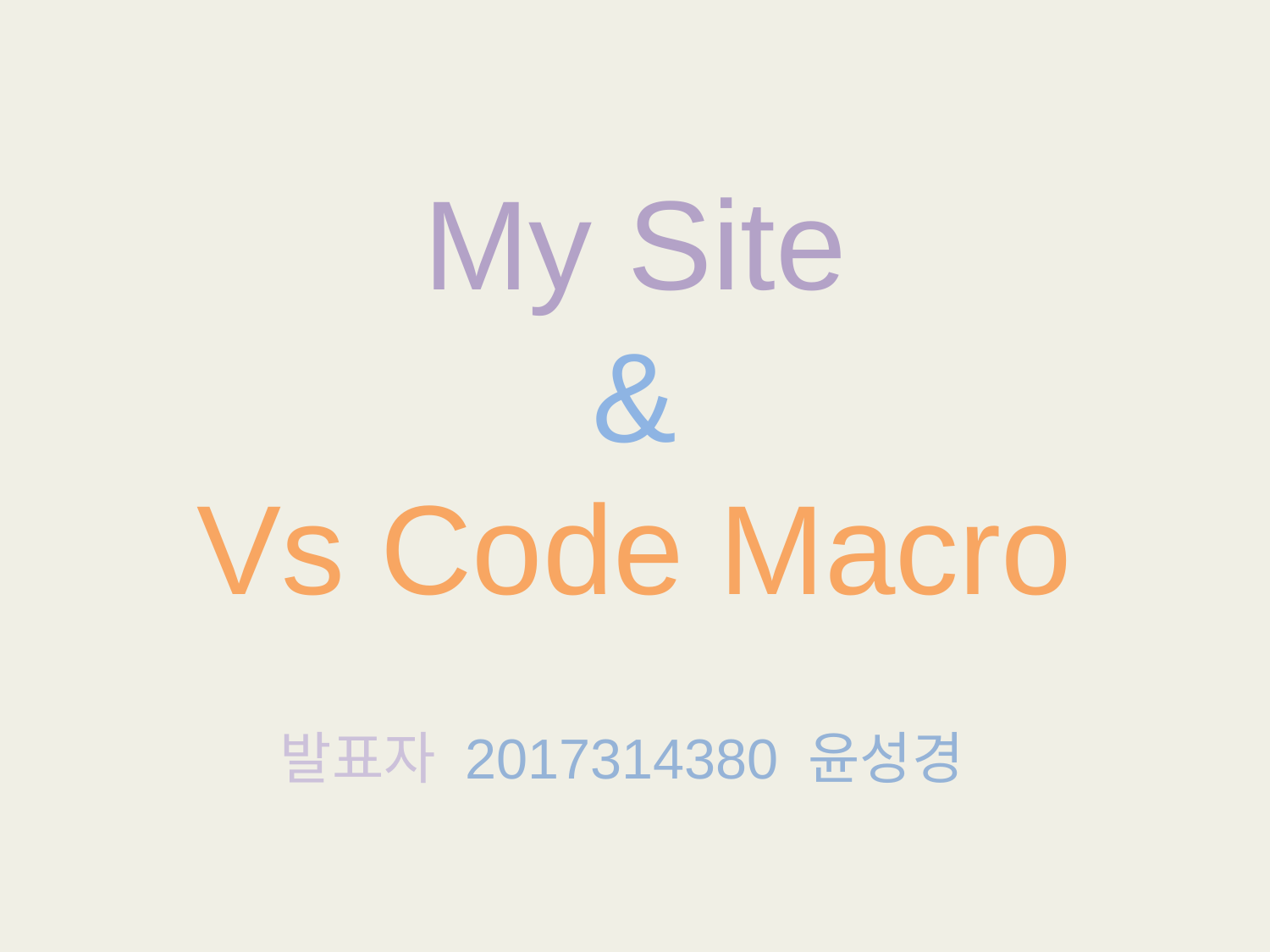

# My Site & Vs Code Macro
발표자 2017314380 윤성경